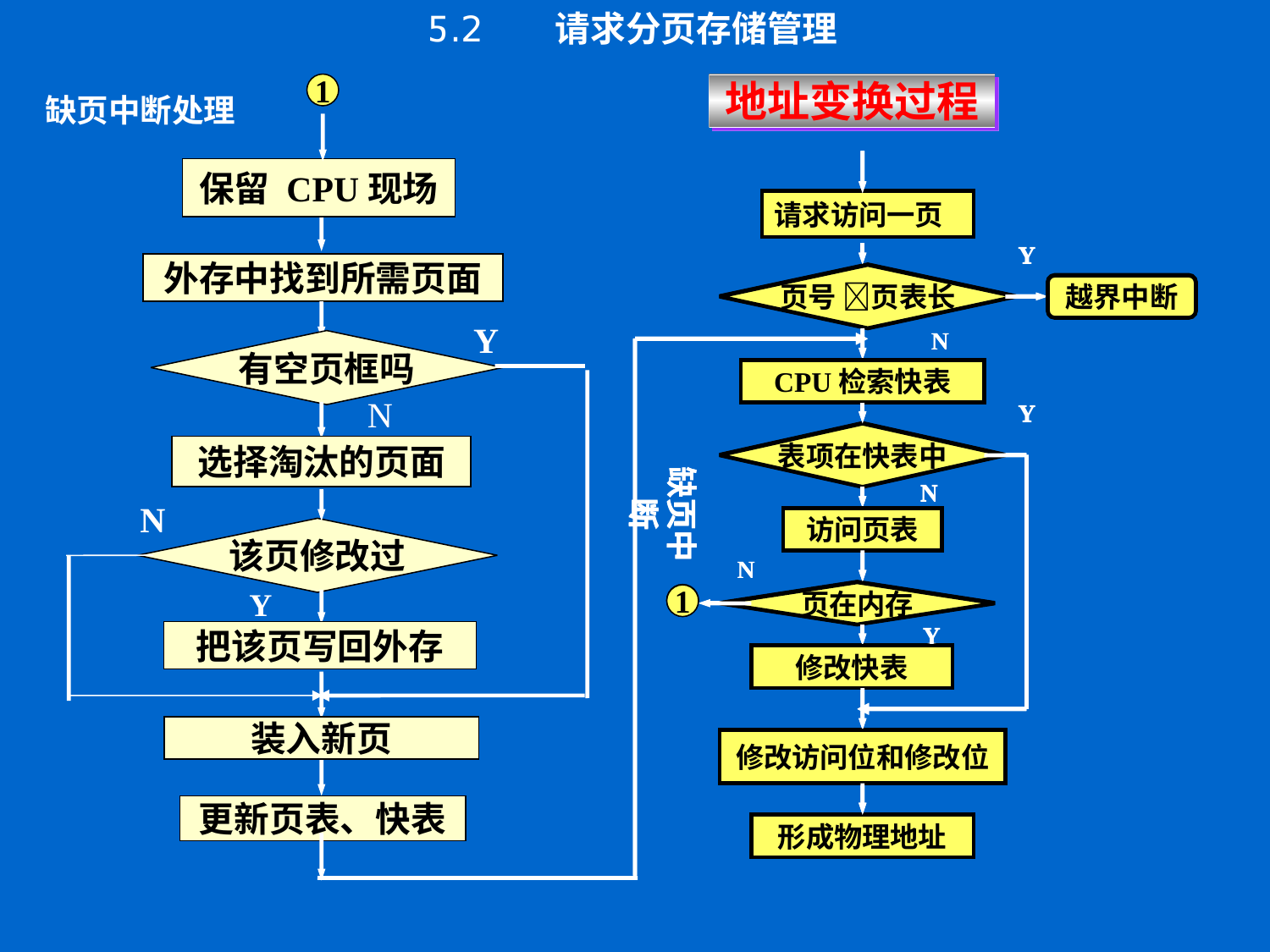

5.2	请求分页存储管理
1
地址变换过程
地址变换过程
缺页中断处理

保留 CPU现场

请求访问一页
Y

页号 >页表长
越界中断

N

CPU检索快表
Y

表项在快表中
缺页中断

N

访问页表
N

页在内存
1

Y

修改快表

修改访问位和修改位

形成物理地址

请求访问一页
Y

页号 >页表长
越界中断

N

CPU检索快表
Y

表项在快表中
缺页中断

N

访问页表
N

页在内存
1

Y

修改快表

修改访问位和修改位

形成物理地址

外存中找到所需页面

Y
有空页框吗

N

选择淘汰的页面

N
该页修改过

Y

把该页写回外存

装入新页

更新页表、快表